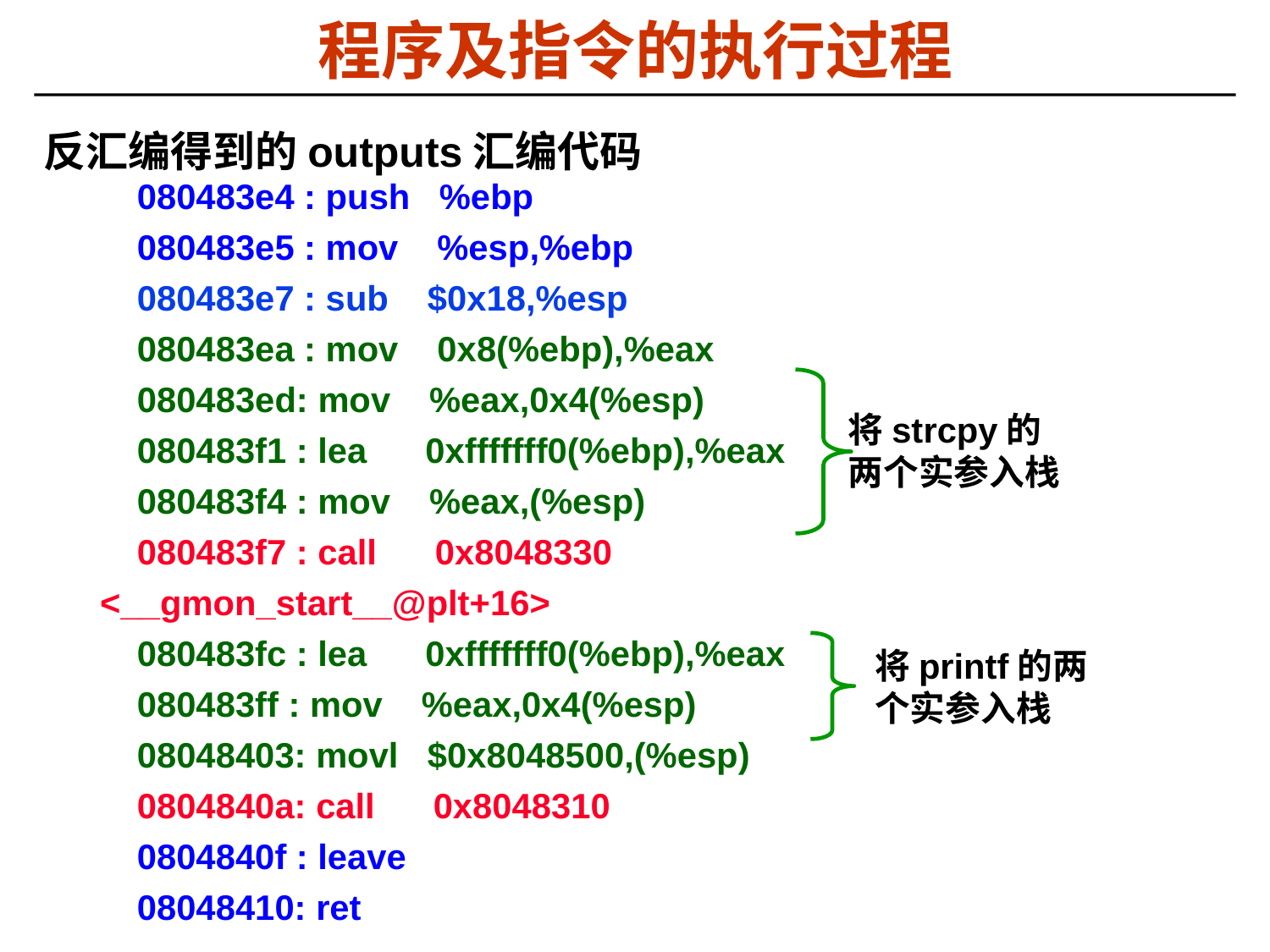

# 程序及指令的执行过程
反汇编得到的outputs汇编代码
080483e4 : push   %ebp
080483e5 : mov    %esp,%ebp
080483e7 : sub    $0x18,%esp
080483ea : mov    0x8(%ebp),%eax
080483ed: mov    %eax,0x4(%esp)
080483f1 : lea      0xfffffff0(%ebp),%eax
080483f4 : mov    %eax,(%esp)
080483f7 : call      0x8048330 <__gmon_start__@plt+16>
080483fc : lea      0xfffffff0(%ebp),%eax
080483ff : mov    %eax,0x4(%esp)
08048403: movl   $0x8048500,(%esp)
0804840a: call      0x8048310
0804840f : leave
08048410: ret

将strcpy的两个实参入栈

将printf的两个实参入栈